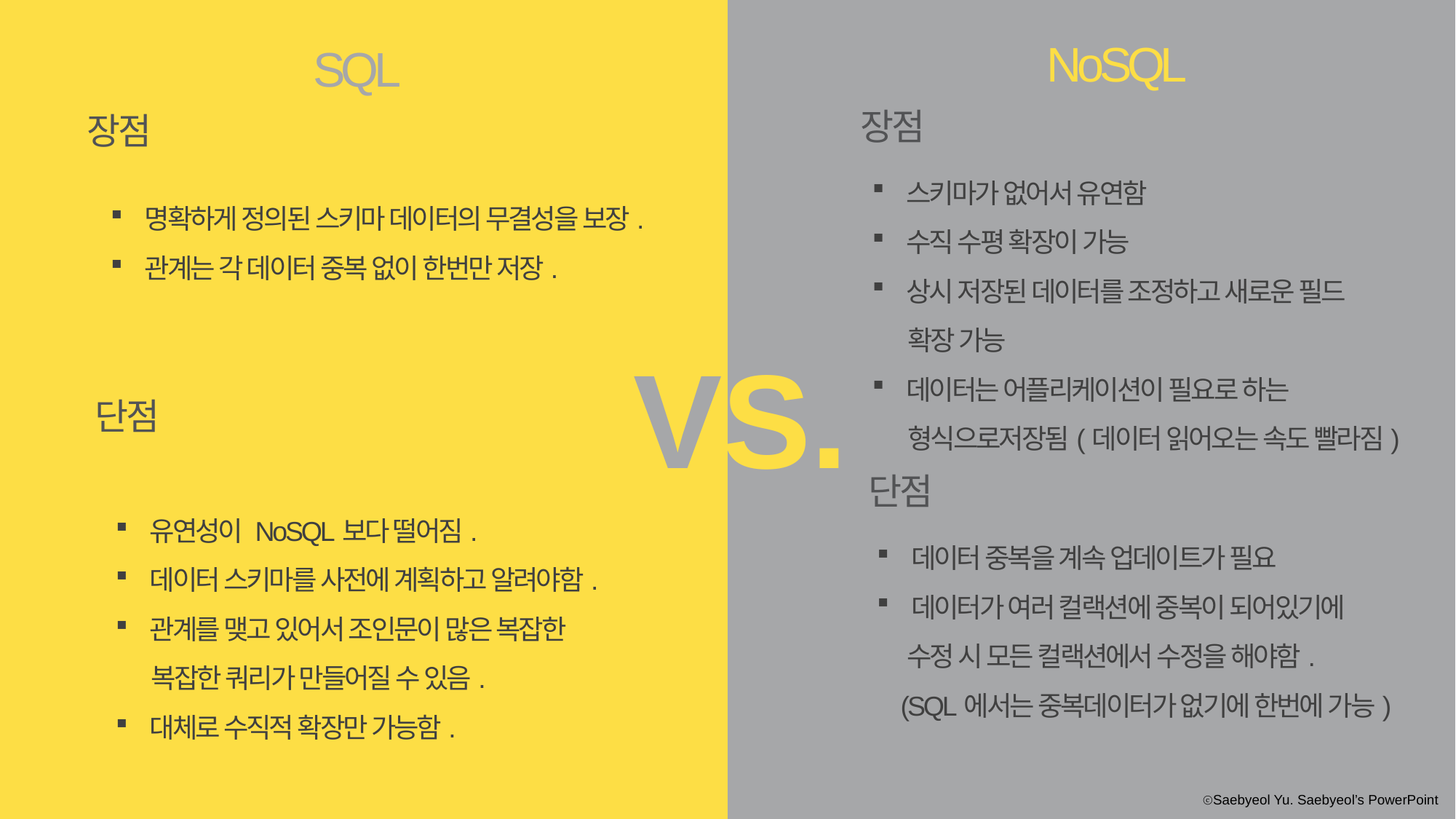

NoSQL
SQL
장점
장점
스키마가 없어서 유연함
수직 수평 확장이 가능
상시 저장된 데이터를 조정하고 새로운 필드
     확장 가능
데이터는 어플리케이션이 필요로 하는
     형식으로저장됨(데이터 읽어오는 속도 빨라짐)
명확하게 정의된 스키마 데이터의 무결성을 보장.
관계는 각 데이터 중복 없이 한번만 저장.
VS.
단점
단점
유연성이 NoSQL보다 떨어짐.
데이터 스키마를 사전에 계획하고 알려야함.
관계를 맺고 있어서 조인문이 많은 복잡한
     복잡한 쿼리가 만들어질 수 있음.
대체로 수직적 확장만 가능함.
데이터 중복을 계속 업데이트가 필요
데이터가 여러 컬랙션에 중복이 되어있기에
    수정 시 모든 컬랙션에서 수정을 해야함.
    (SQL에서는 중복데이터가 없기에 한번에 가능)